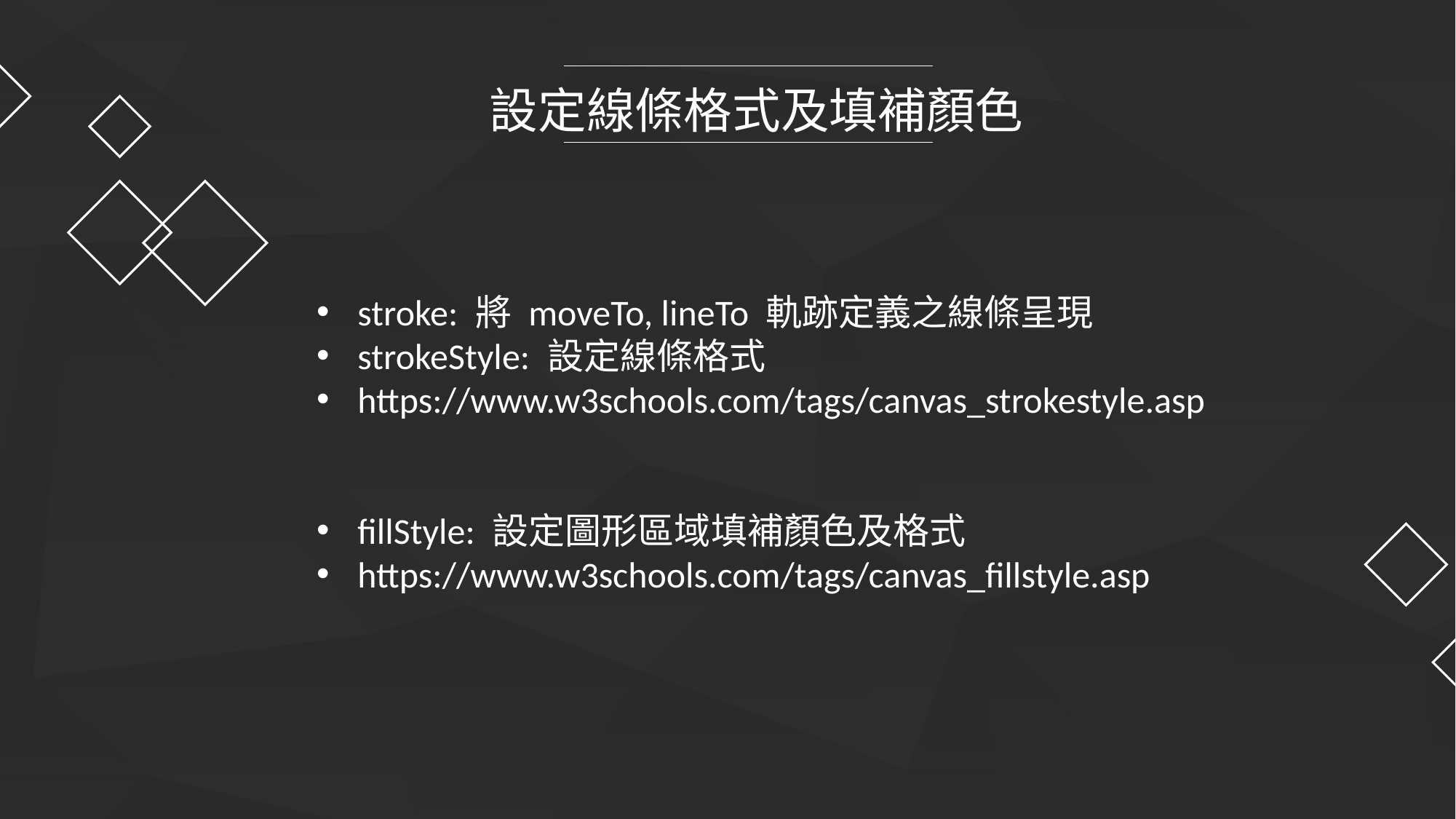

設定線條格式及填補顏色

stroke: 將 moveTo, lineTo 軌跡定義之線條呈現
strokeStyle: 設定線條格式
https://www.w3schools.com/tags/canvas_strokestyle.asp

fillStyle: 設定圖形區域填補顏色及格式
https://www.w3schools.com/tags/canvas_fillstyle.asp